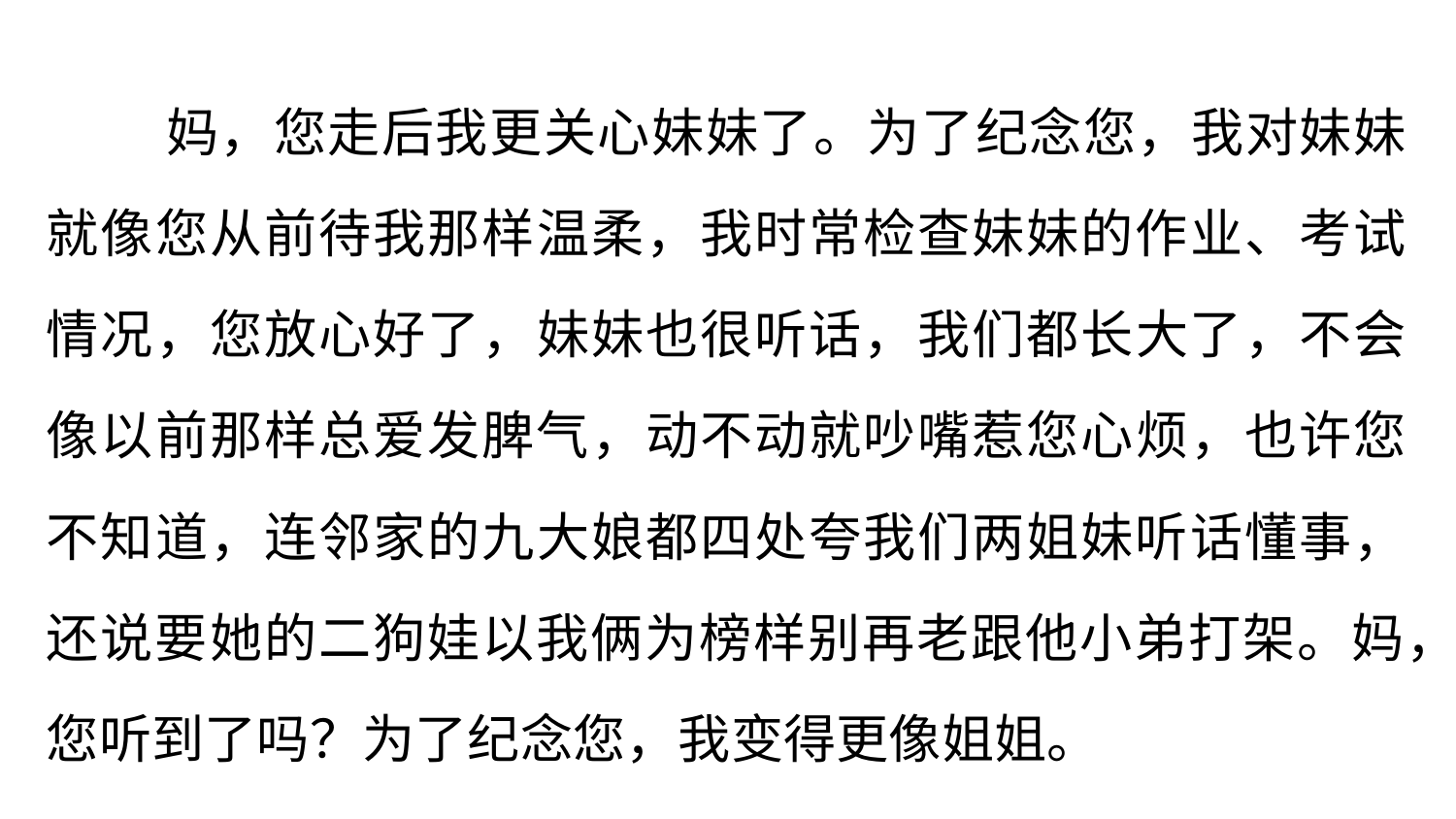

妈，您走后我更关心妹妹了。为了纪念您，我对妹妹就像您从前待我那样温柔，我时常检查妹妹的作业、考试情况，您放心好了，妹妹也很听话，我们都长大了，不会像以前那样总爱发脾气，动不动就吵嘴惹您心烦，也许您不知道，连邻家的九大娘都四处夸我们两姐妹听话懂事，还说要她的二狗娃以我俩为榜样别再老跟他小弟打架。妈，您听到了吗？为了纪念您，我变得更像姐姐。